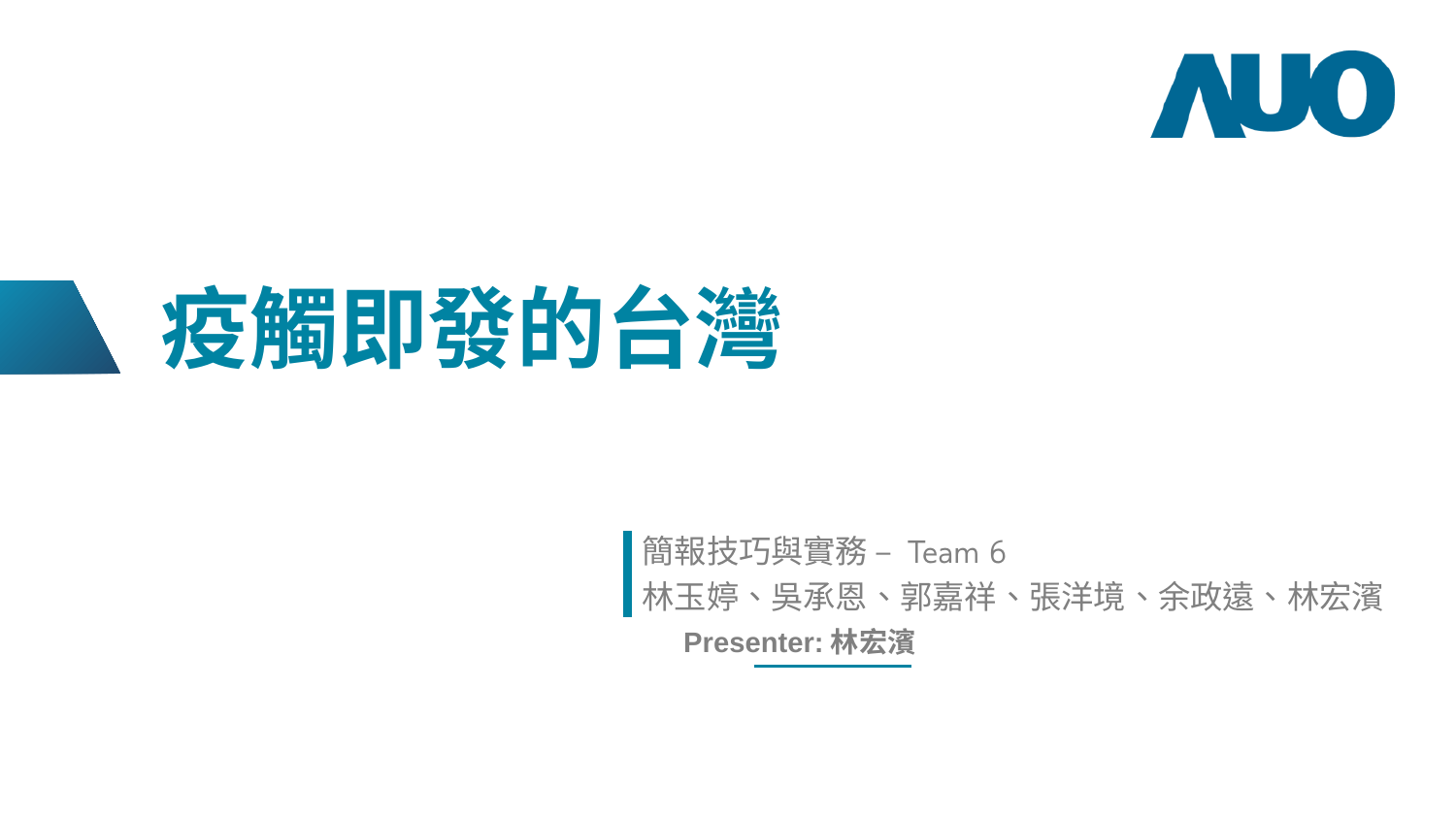

# 疫觸即發的台灣
簡報技巧與實務 – Team 6
林玉婷、吳承恩、郭嘉祥、張洋境、余政遠、林宏濱

Presenter:林宏濱